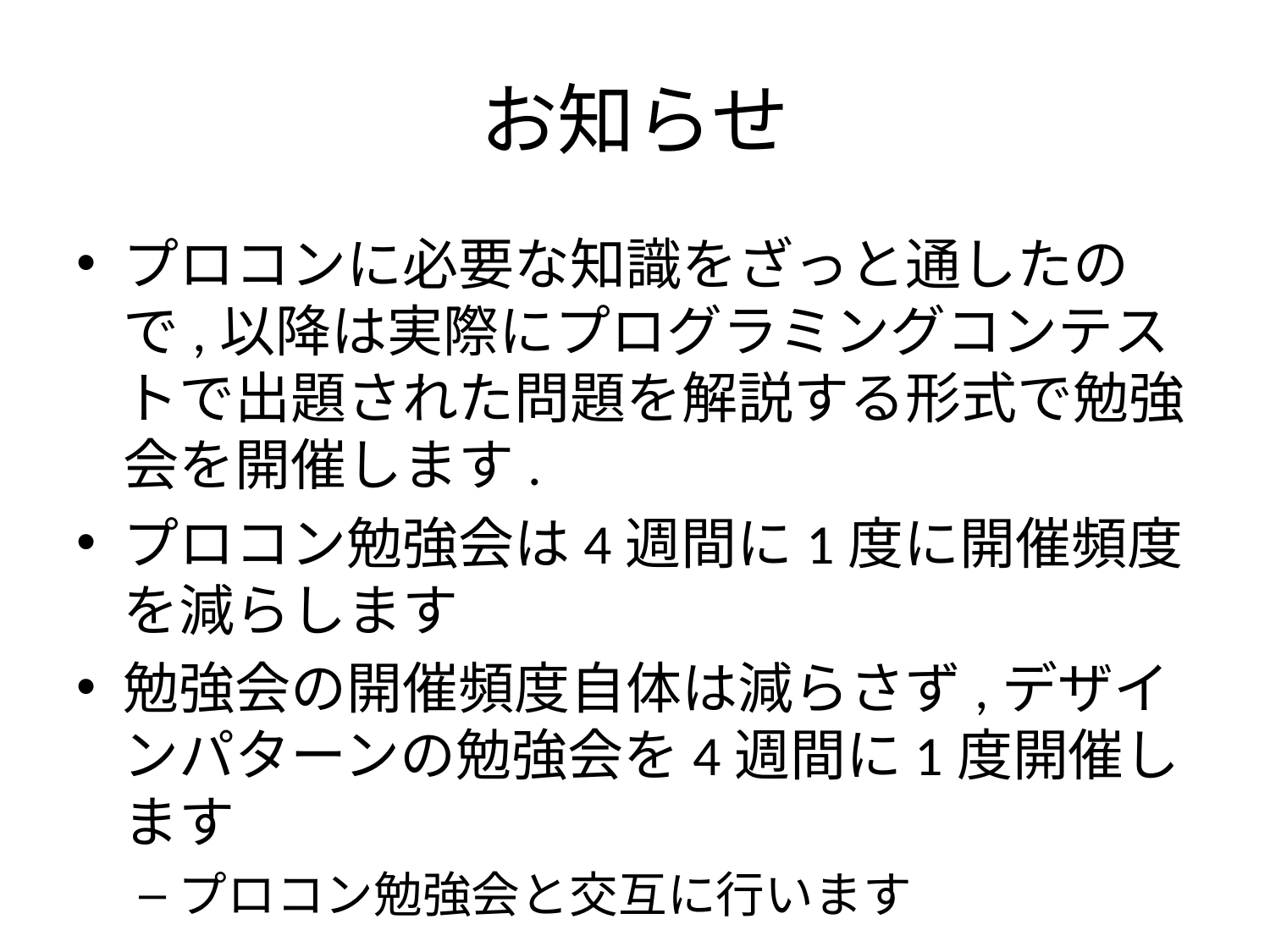

# お知らせ
プロコンに必要な知識をざっと通したので,以降は実際にプログラミングコンテストで出題された問題を解説する形式で勉強会を開催します.
プロコン勉強会は4週間に1度に開催頻度を減らします
勉強会の開催頻度自体は減らさず,デザインパターンの勉強会を4週間に1度開催します
プロコン勉強会と交互に行います